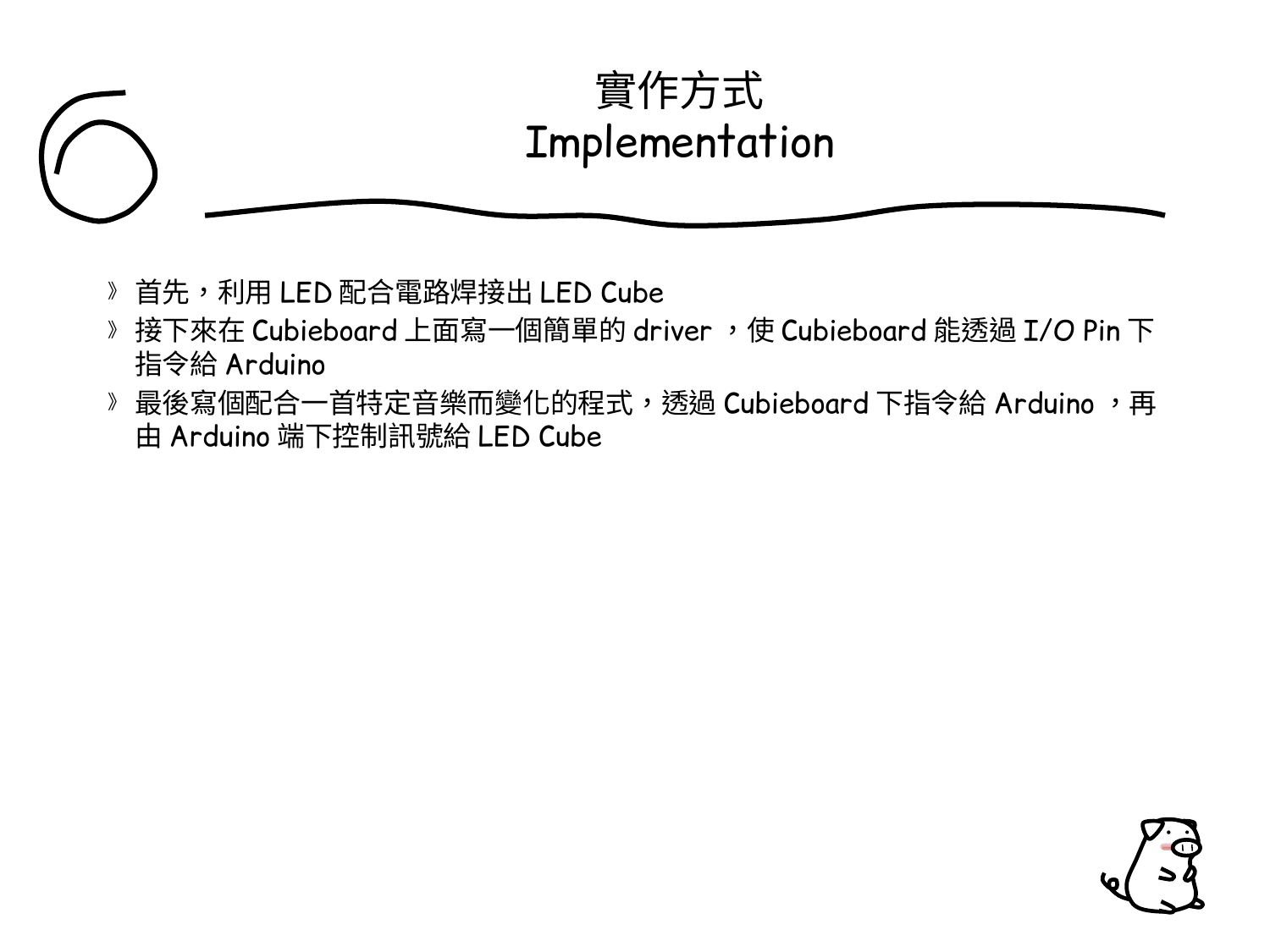

# 實作方式 Implementation
首先，利用LED配合電路焊接出LED Cube
接下來在Cubieboard上面寫一個簡單的driver，使Cubieboard能透過I/O Pin下指令給Arduino
最後寫個配合一首特定音樂而變化的程式，透過Cubieboard下指令給Arduino，再由Arduino端下控制訊號給LED Cube